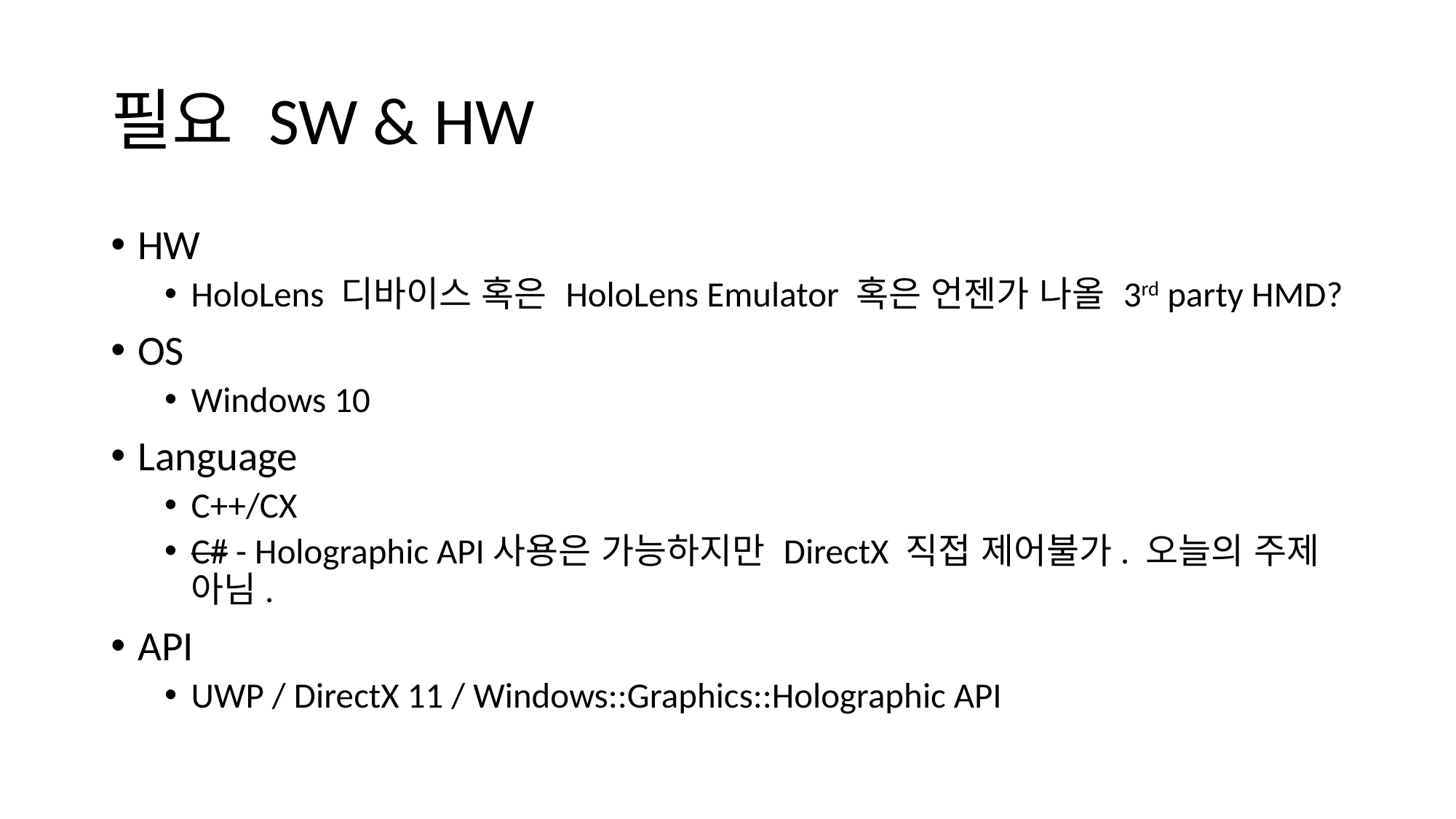

# 필요 SW & HW
HW
HoloLens 디바이스 혹은 HoloLens Emulator 혹은 언젠가 나올 3rd party HMD?
OS
Windows 10
Language
C++/CX
C# - Holographic API사용은 가능하지만 DirectX 직접 제어불가. 오늘의 주제 아님.
API
UWP / DirectX 11 / Windows::Graphics::Holographic API